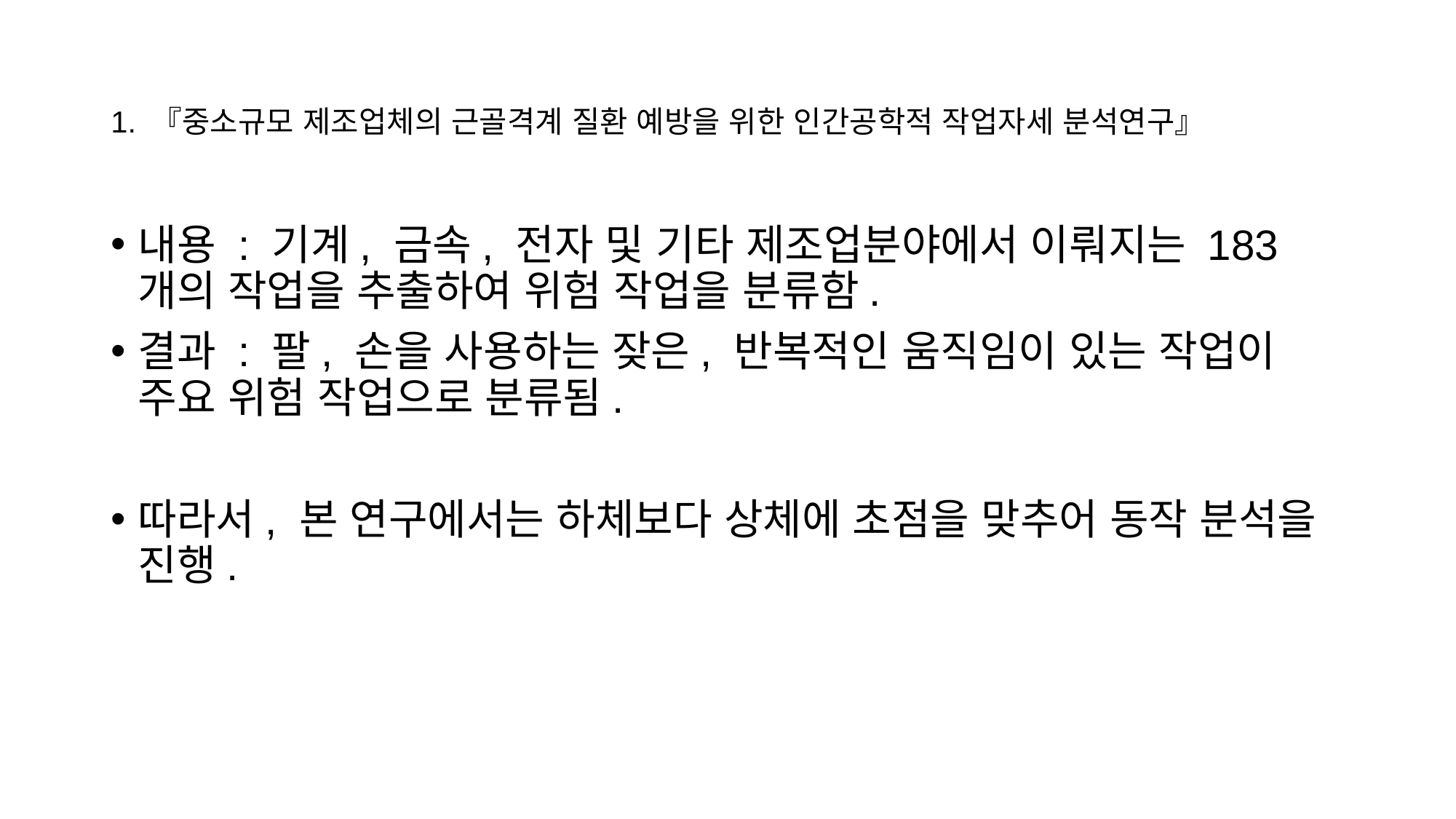

# 1. 『중소규모 제조업체의 근골격계 질환 예방을 위한 인간공학적 작업자세 분석연구』
내용 : 기계, 금속, 전자 및 기타 제조업분야에서 이뤄지는 183개의 작업을 추출하여 위험 작업을 분류함.
결과 : 팔, 손을 사용하는 잦은, 반복적인 움직임이 있는 작업이 주요 위험 작업으로 분류됨.

따라서, 본 연구에서는 하체보다 상체에 초점을 맞추어 동작 분석을 진행.